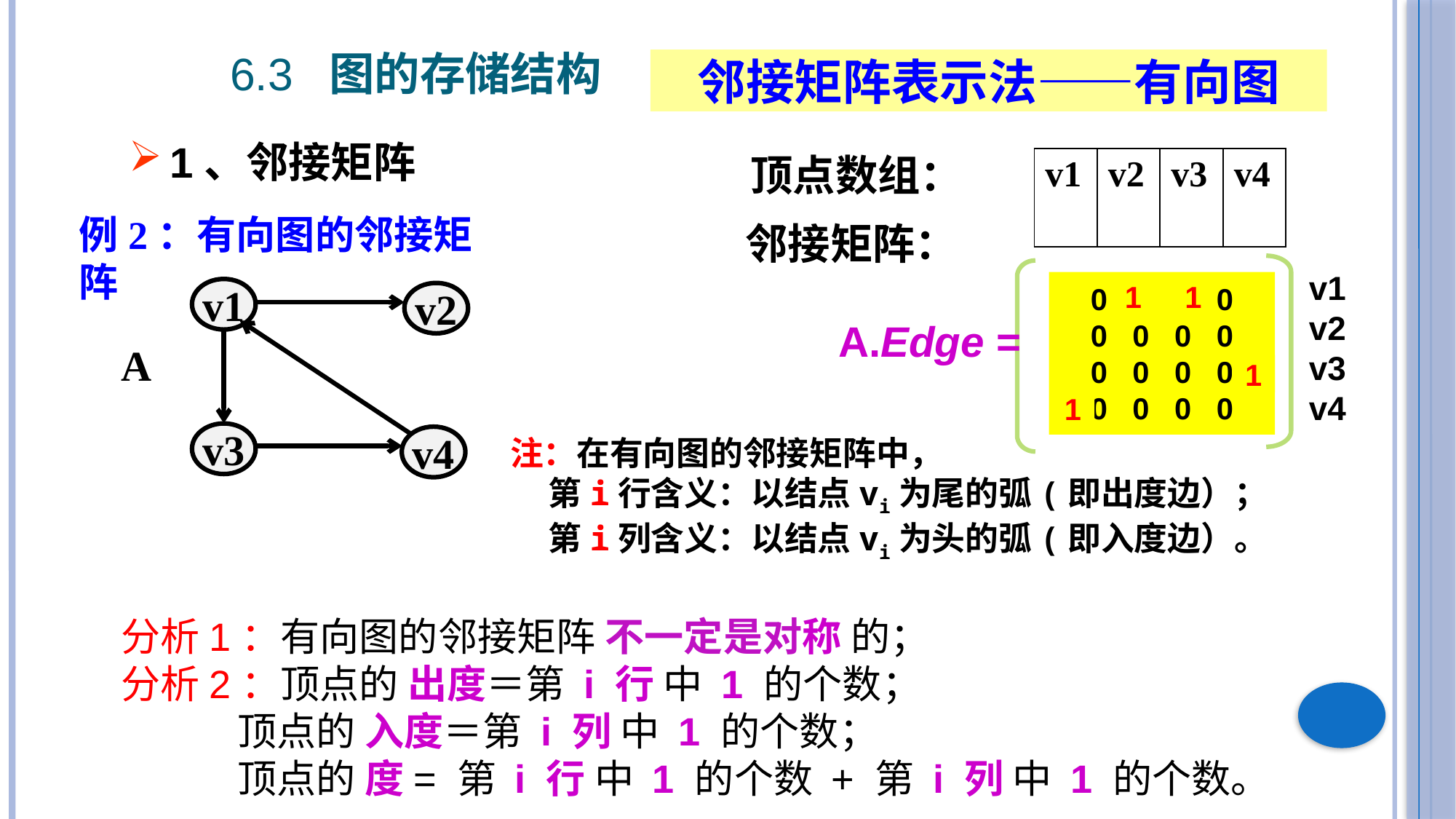

6.3  图的存储结构
邻接矩阵表示法——有向图
1、邻接矩阵

顶点数组：
| v1 | v2 | v3 | v4 |
| --- | --- | --- | --- |
例2：有向图的邻接矩阵
邻接矩阵：
v1
v2
v3
v4

0   0   0   0
 0   0   0   0
 0   0   0   0
    0   0   0   0
1
1
v1
v2
A.Edge =
A
1
1
v3
v4
注：在有向图的邻接矩阵中，
    第i行含义：以结点vi为尾的弧(即出度边）；
    第i列含义：以结点vi为头的弧(即入度边）。
分析1：有向图的邻接矩阵 不一定是对称 的；
分析2：顶点的 出度＝第 i 行 中 1 的个数；
            顶点的 入度＝第 i 列 中 1 的个数；
            顶点的 度= 第 i 行 中 1 的个数 + 第 i 列 中 1 的个数。